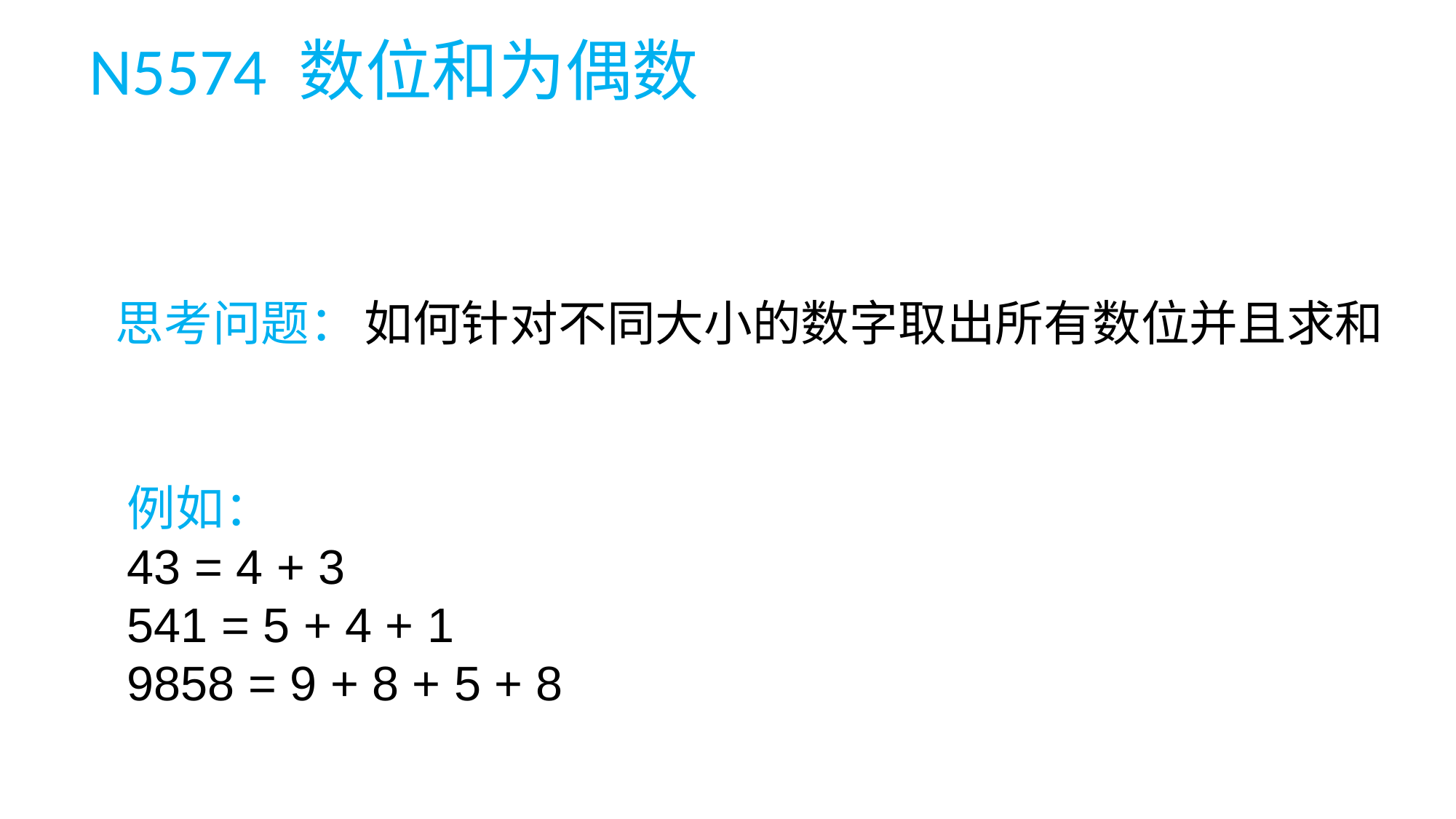

# N5574 数位和为偶数
思考问题：
如何针对不同大小的数字取出所有数位并且求和
例如：
43 = 4 + 3
541 = 5 + 4 + 1
9858 = 9 + 8 + 5 + 8